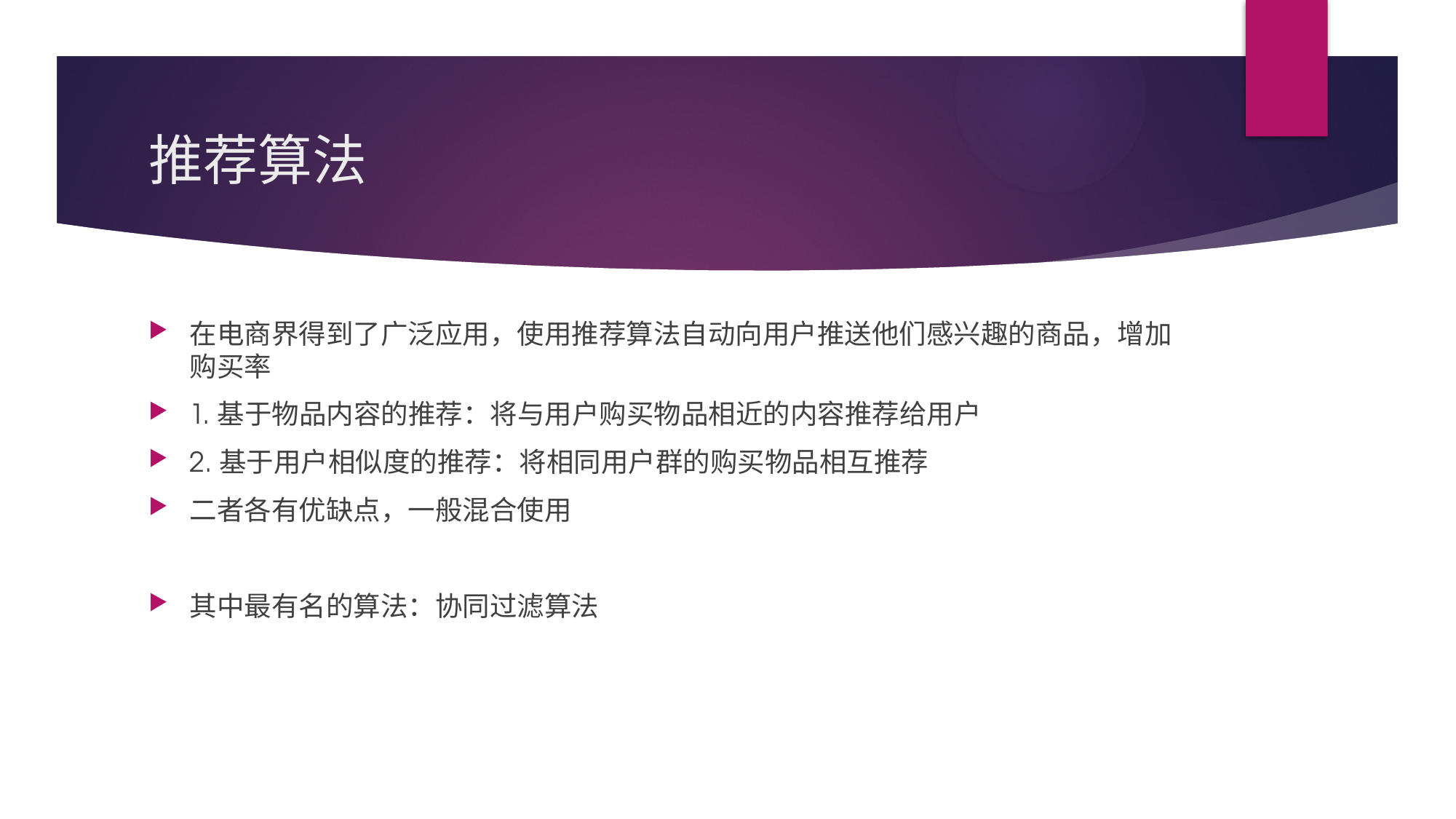

# 推荐算法
在电商界得到了广泛应用，使用推荐算法自动向用户推送他们感兴趣的商品，增加购买率
1.基于物品内容的推荐：将与用户购买物品相近的内容推荐给用户
2.基于用户相似度的推荐：将相同用户群的购买物品相互推荐
二者各有优缺点，一般混合使用

其中最有名的算法：协同过滤算法